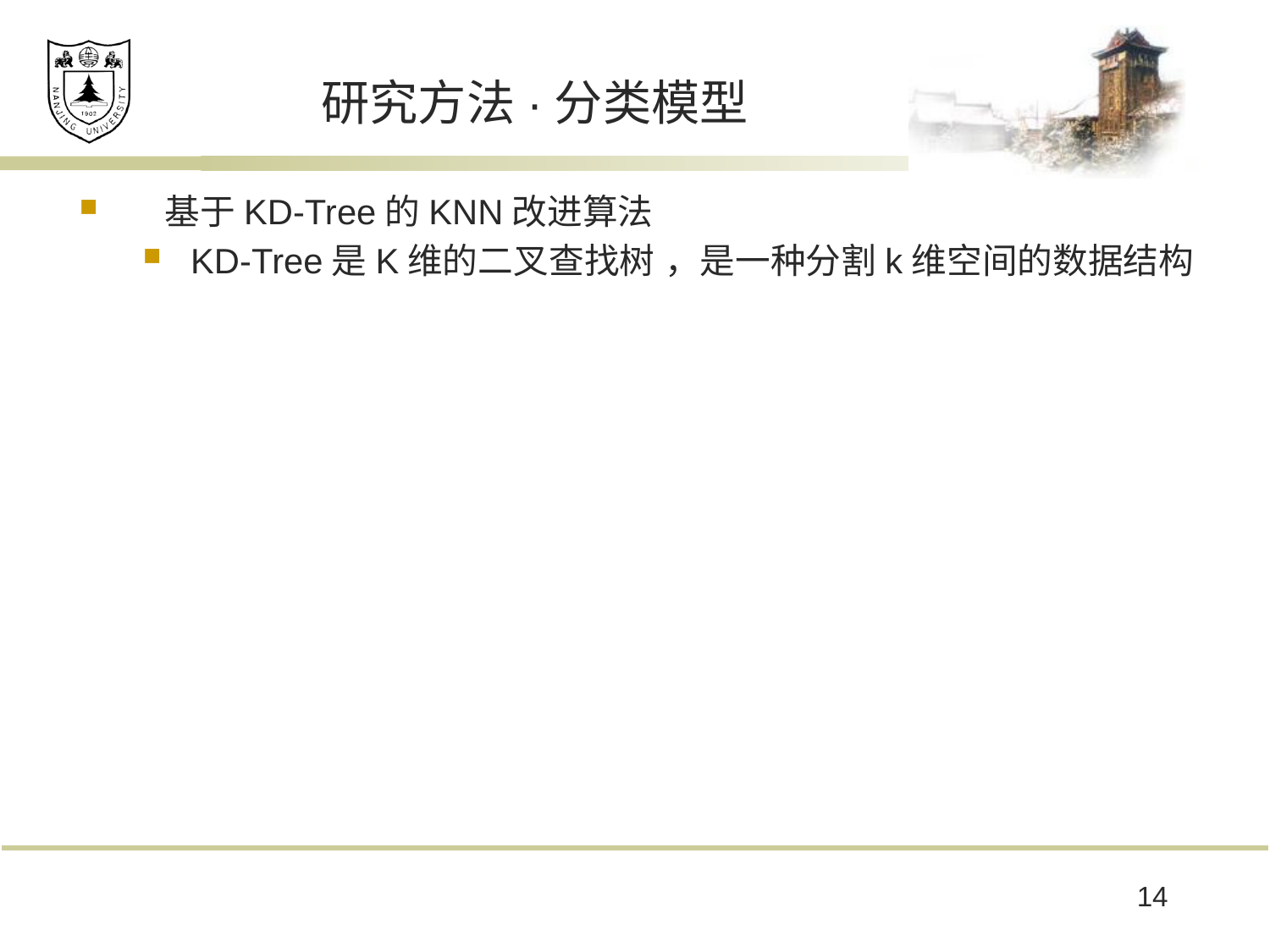

研究方法·分类模型
   基于KD-Tree的KNN改进算法
KD-Tree是K维的二叉查找树 ，是一种分割k维空间的数据结构

14